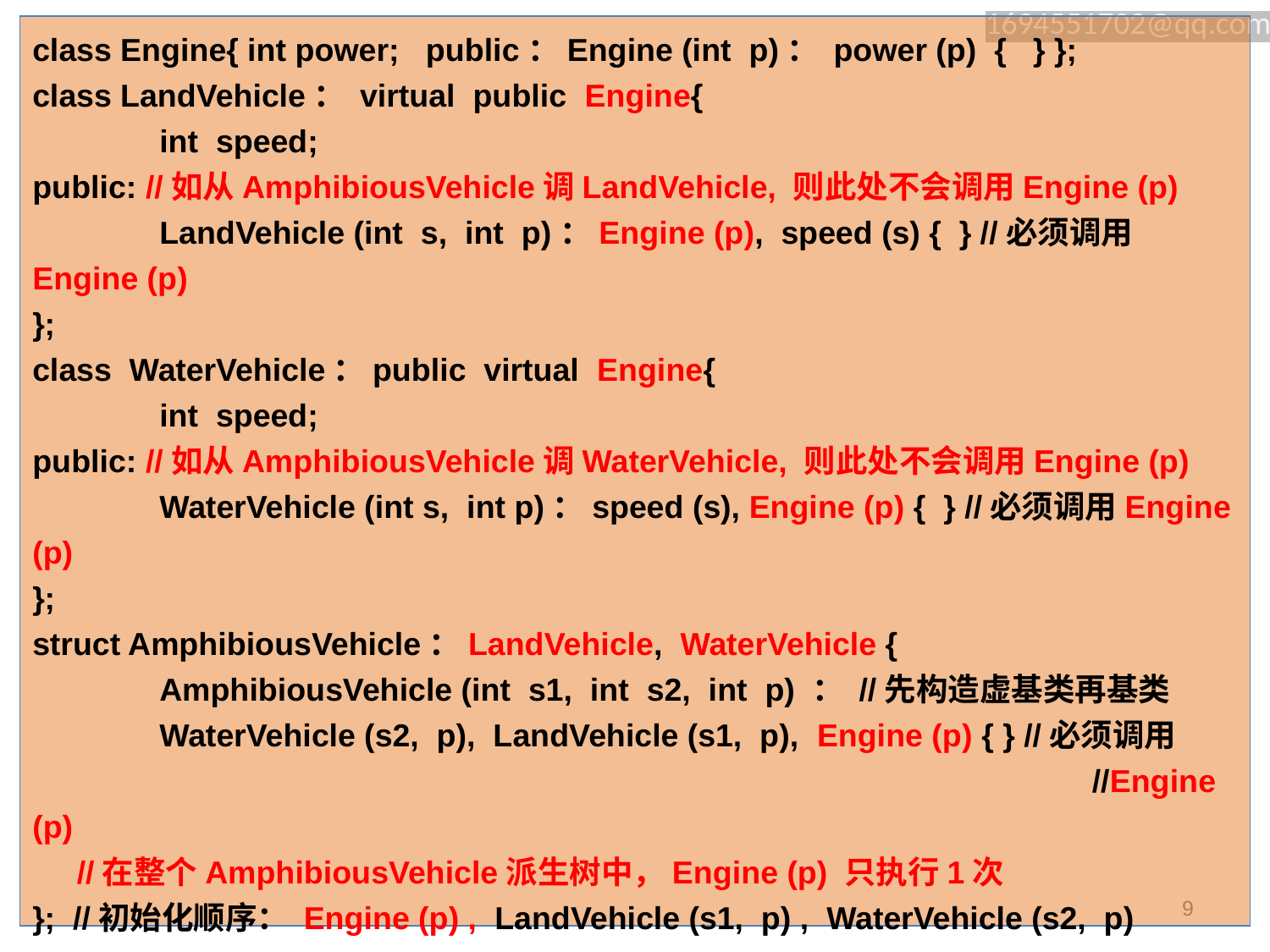

class Engine{ int power;   public：Engine (int  p)： power (p)  {   } };
class LandVehicle： virtual  public  Engine{
	int  speed;
public: //如从AmphibiousVehicle调LandVehicle, 则此处不会调用Engine (p)
	LandVehicle (int  s,  int  p)：Engine (p),  speed (s) {  } //必须调用Engine (p)
};
class  WaterVehicle：public  virtual  Engine{
	int  speed;
public: //如从AmphibiousVehicle调WaterVehicle, 则此处不会调用Engine (p)
	WaterVehicle (int s,  int p)：speed (s), Engine (p) {  } //必须调用Engine (p)
};
struct AmphibiousVehicle：LandVehicle,  WaterVehicle {
	AmphibiousVehicle (int  s1,  int  s2,  int  p) ： //先构造虚基类再基类
	WaterVehicle (s2,  p),  LandVehicle (s1,  p),  Engine (p) { } //必须调用								     //Engine (p)
     //在整个AmphibiousVehicle派生树中，Engine (p) 只执行1次
};  //初始化顺序： Engine (p) ,  LandVehicle (s1,  p) ,  WaterVehicle (s2,  p)
9